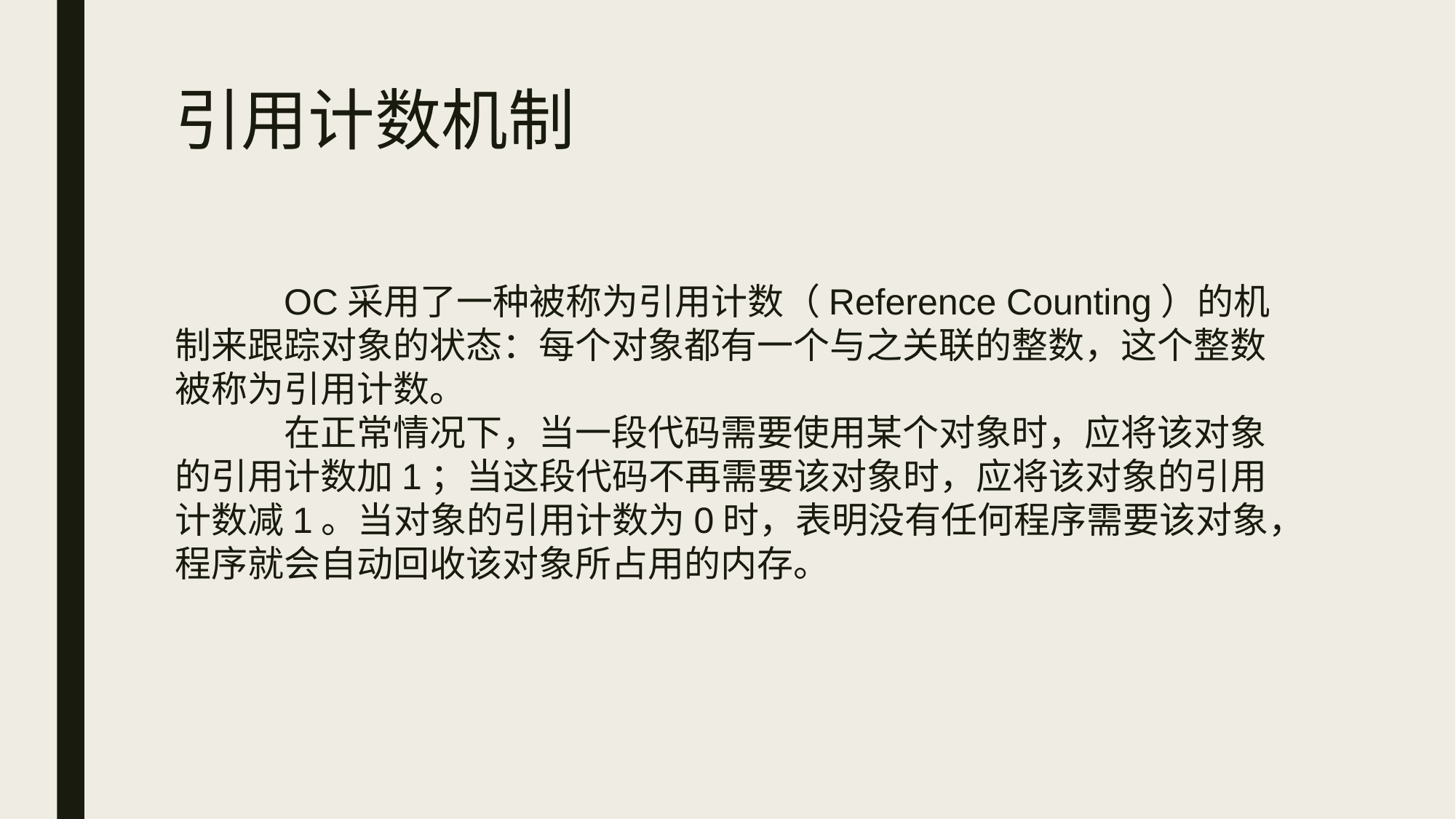

# 引用计数机制
	OC采用了一种被称为引用计数（Reference Counting）的机制来跟踪对象的状态：每个对象都有一个与之关联的整数，这个整数被称为引用计数。
	在正常情况下，当一段代码需要使用某个对象时，应将该对象的引用计数加1；当这段代码不再需要该对象时，应将该对象的引用计数减1。当对象的引用计数为0时，表明没有任何程序需要该对象，程序就会自动回收该对象所占用的内存。